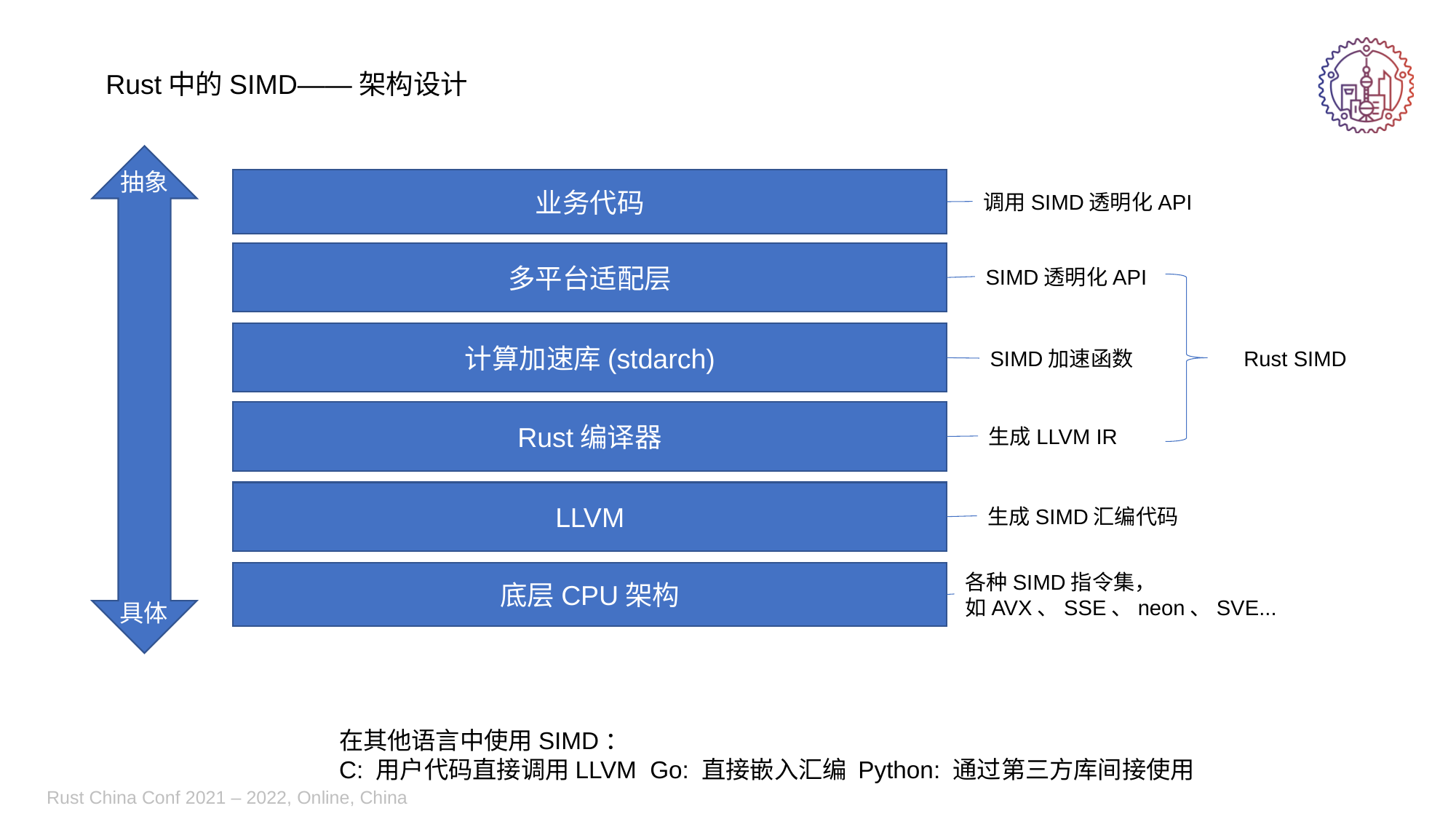

Rust中的SIMD——架构设计

抽象
业务代码
调用SIMD透明化API
多平台适配层
SIMD透明化API

计算加速库(stdarch)
SIMD加速函数
Rust SIMD
Rust编译器
生成LLVM IR
LLVM
生成SIMD汇编代码
底层CPU架构
各种SIMD指令集，
如AVX、SSE、neon、SVE...
具体
在其他语言中使用SIMD：
C: 用户代码直接调用LLVM  Go: 直接嵌入汇编 Python: 通过第三方库间接使用